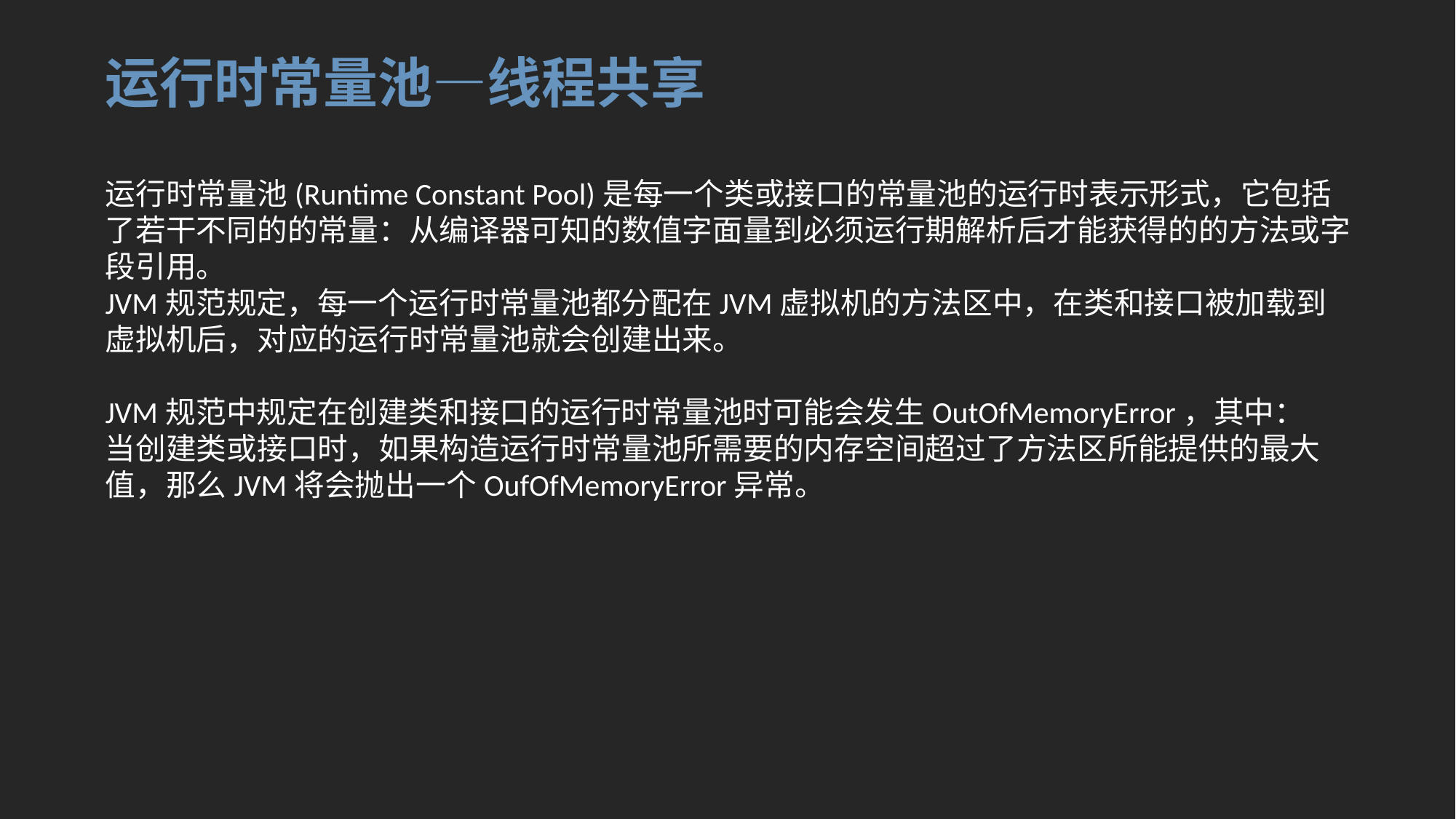

# 运行时常量池—线程共享
运行时常量池(Runtime Constant Pool)是每一个类或接口的常量池的运行时表示形式，它包括了若干不同的的常量：从编译器可知的数值字面量到必须运行期解析后才能获得的的方法或字段引用。
JVM规范规定，每一个运行时常量池都分配在JVM虚拟机的方法区中，在类和接口被加载到虚拟机后，对应的运行时常量池就会创建出来。

JVM规范中规定在创建类和接口的运行时常量池时可能会发生OutOfMemoryError，其中：
当创建类或接口时，如果构造运行时常量池所需要的内存空间超过了方法区所能提供的最大值，那么JVM将会抛出一个OufOfMemoryError异常。